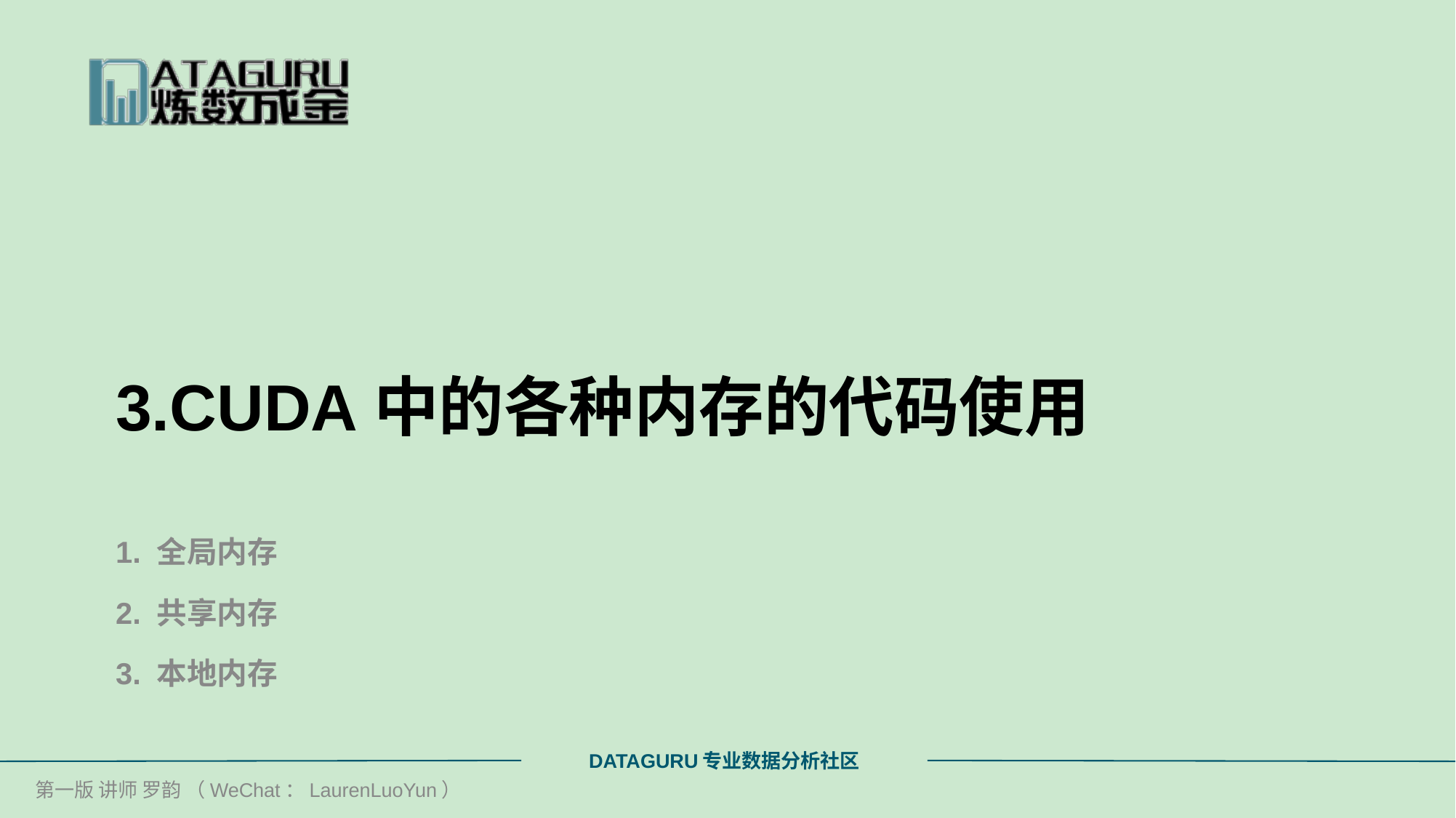

# 3.CUDA中的各种内存的代码使用
1. 全局内存
2. 共享内存
3. 本地内存